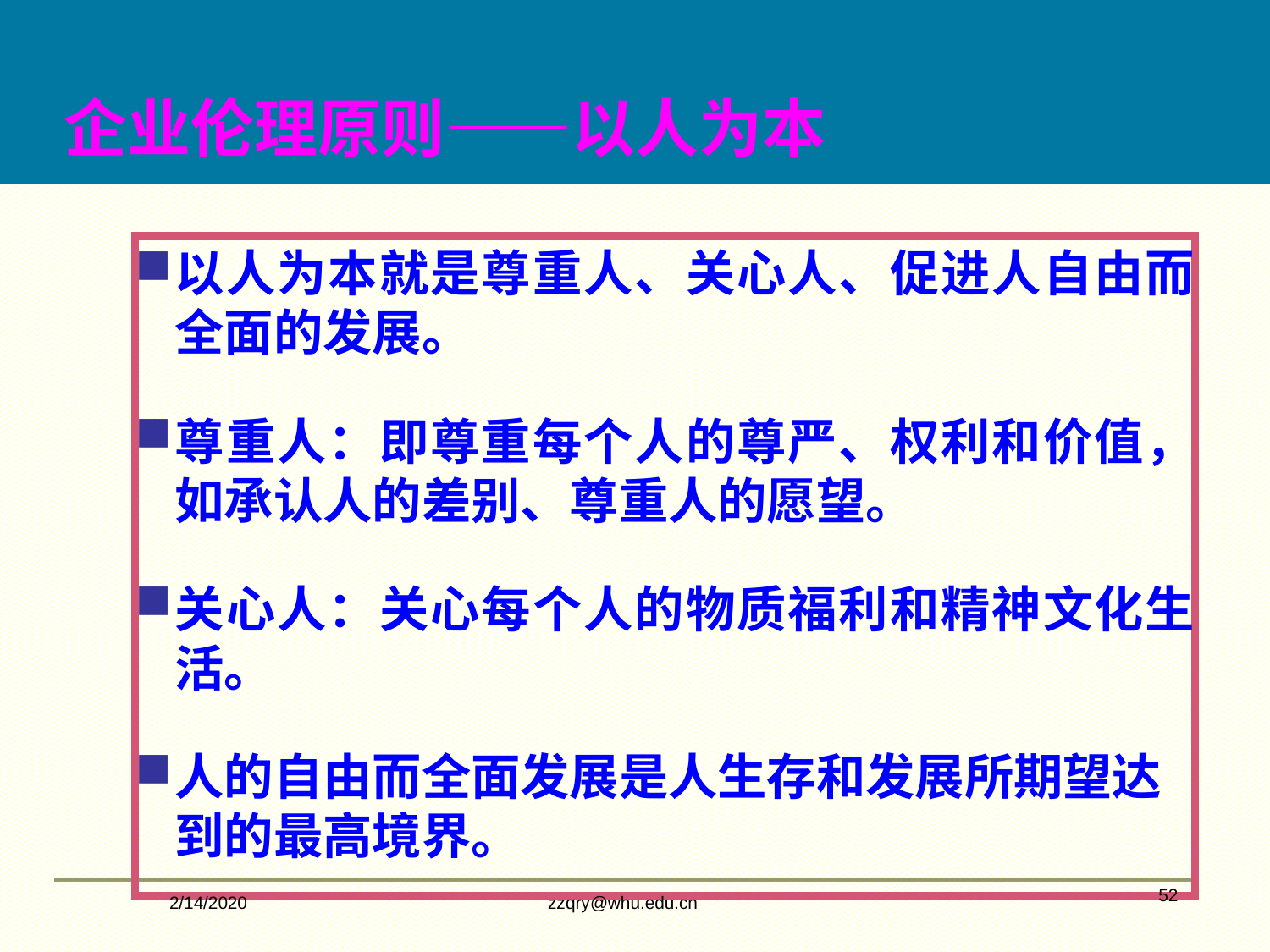

# 企业伦理原则——以人为本
以人为本就是尊重人、关心人、促进人自由而全面的发展。
尊重人：即尊重每个人的尊严、权利和价值，如承认人的差别、尊重人的愿望。
关心人：关心每个人的物质福利和精神文化生活。
人的自由而全面发展是人生存和发展所期望达到的最高境界。
2/14/2020
zzqry@whu.edu.cn
52